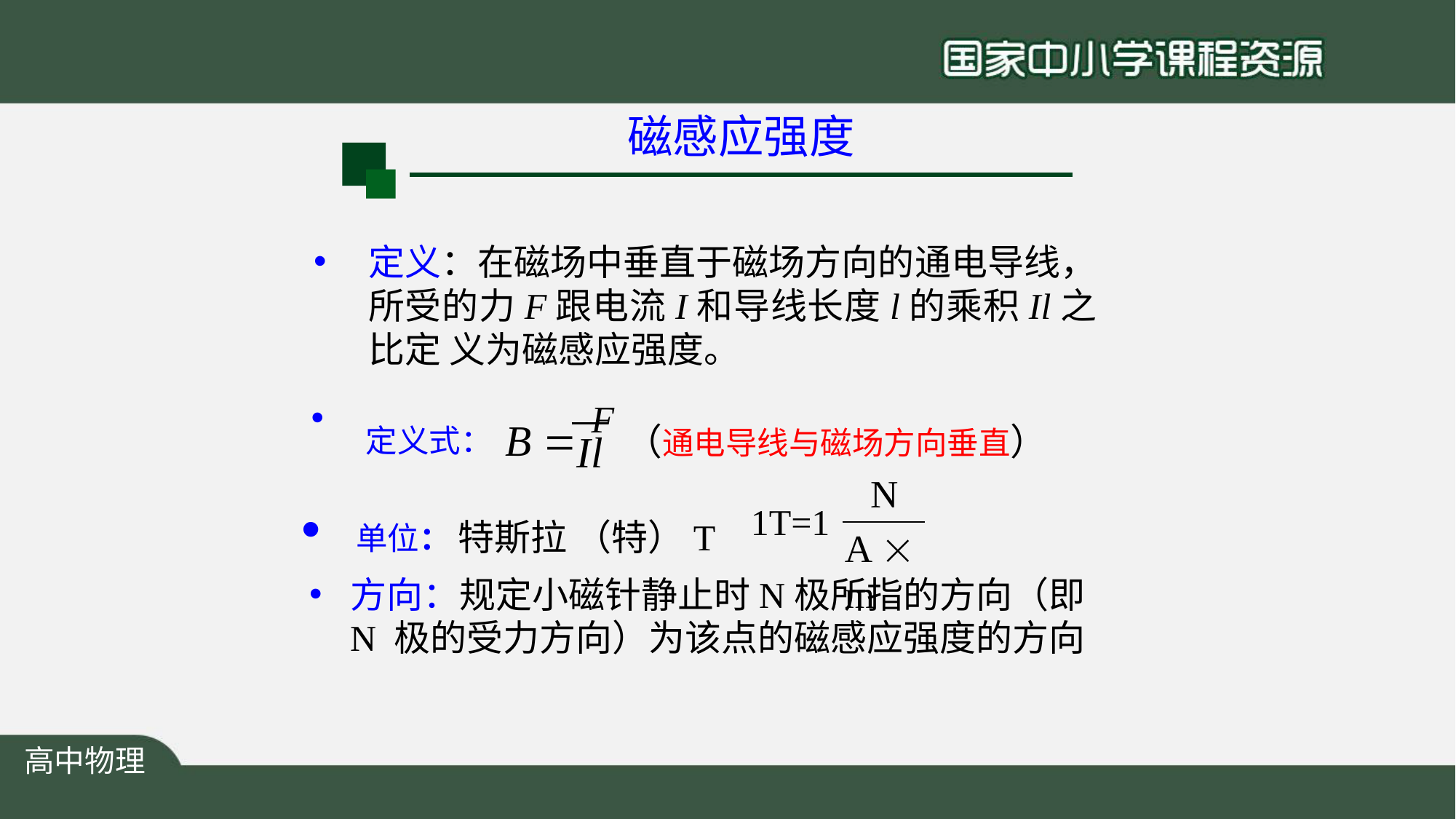

# 磁感应强度

定义：在磁场中垂直于磁场方向的通电导线， 所受的力F跟电流I和导线长度l的乘积Il之比定 义为磁感应强度。
定义式：B = F	（通电导线与磁场方向垂直）
•
Il
单位： 特斯拉 （特）T

N
1T=1
A × m

方向：规定小磁针静止时N极所指的方向（即N 极的受力方向）为该点的磁感应强度的方向
高中物理